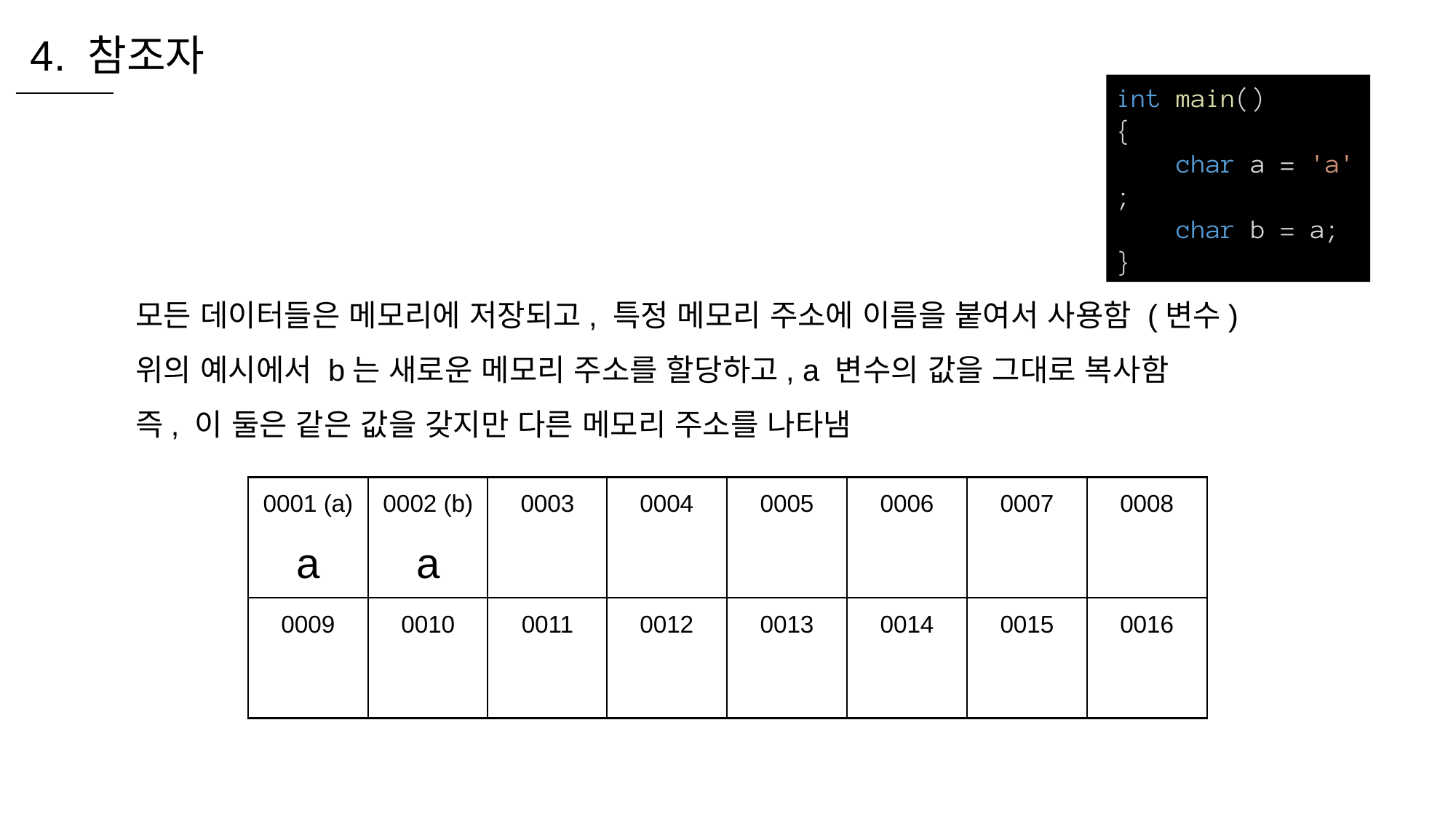

4. 참조자
int main()
{
    char a = 'a';
    char b = a;
}
모든 데이터들은 메모리에 저장되고, 특정 메모리 주소에 이름을 붙여서 사용함 (변수)
위의 예시에서 b는 새로운 메모리 주소를 할당하고, a 변수의 값을 그대로 복사함
즉, 이 둘은 같은 값을 갖지만 다른 메모리 주소를 나타냄
0001 (a)

a
0002 (b)

a
0003

a
0004

a
0005

a
0006

a
0007

a
0008

a
0009

5
0010

?
0011

a
0012

a
0013

a
0014

a
0015

a
0016

a